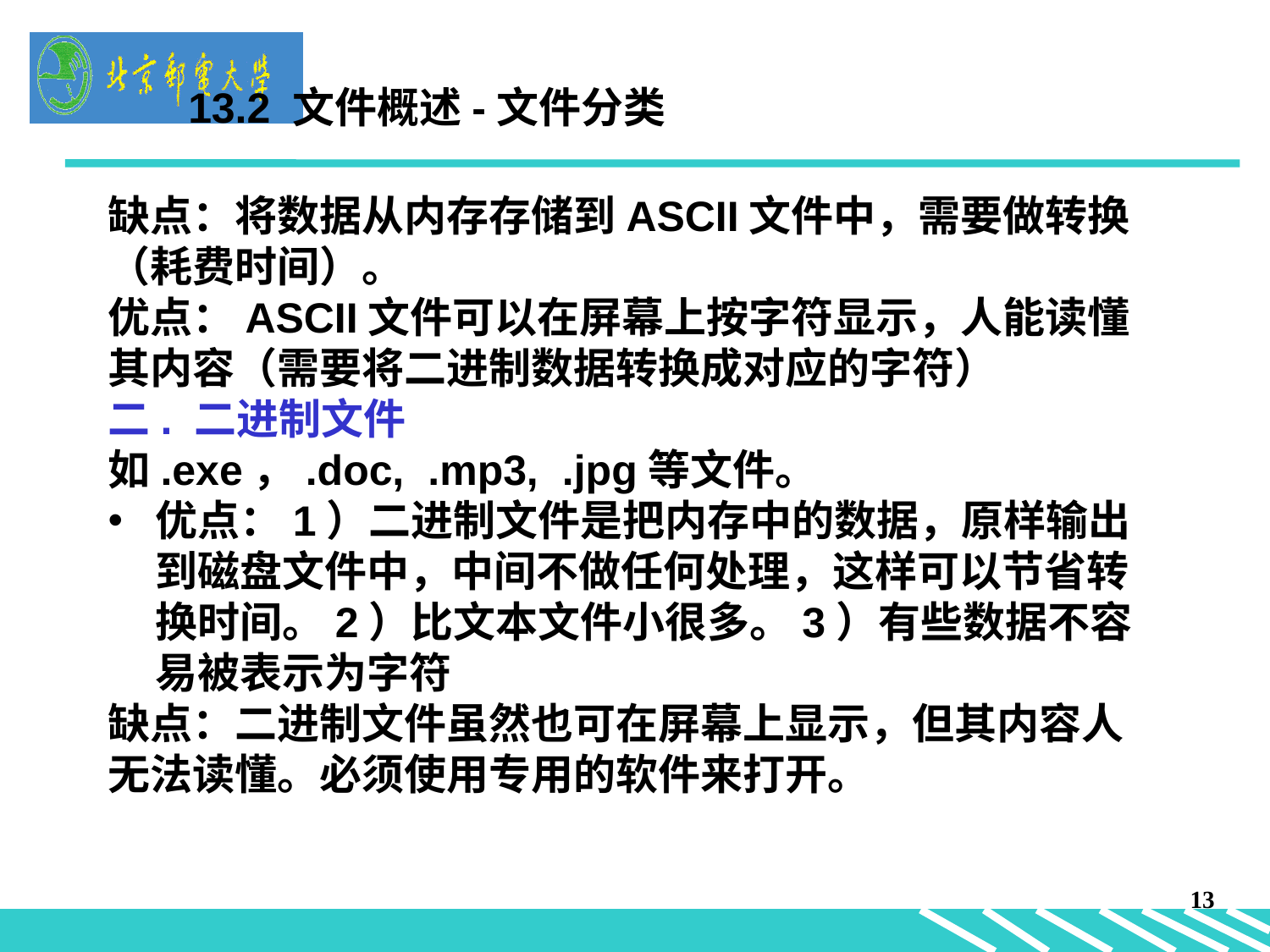

13.2 文件概述-文件分类
缺点：将数据从内存存储到ASCII文件中，需要做转换（耗费时间）。
优点：ASCII文件可以在屏幕上按字符显示，人能读懂其内容（需要将二进制数据转换成对应的字符）
二. 二进制文件
如.exe，.doc,  .mp3,  .jpg等文件。
优点：1）二进制文件是把内存中的数据，原样输出到磁盘文件中，中间不做任何处理，这样可以节省转换时间。2）比文本文件小很多。3）有些数据不容易被表示为字符
缺点：二进制文件虽然也可在屏幕上显示，但其内容人无法读懂。必须使用专用的软件来打开。

13